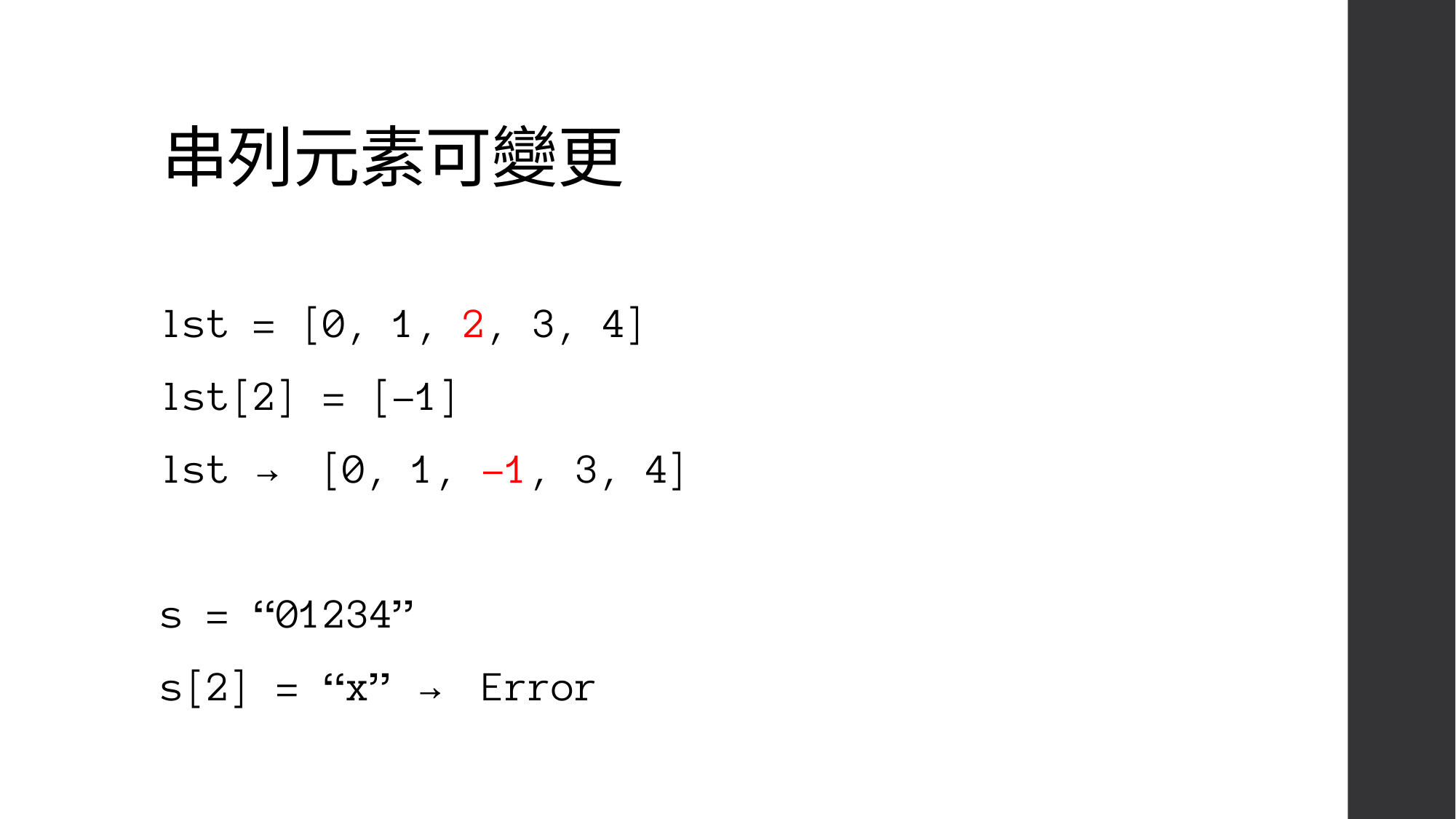

# 串列元素可變更

lst = [0, 1, 2, 3, 4]
lst[2] = [-1]
lst → [0, 1, -1, 3, 4]

s = “01234”
s[2] = “x” → Error